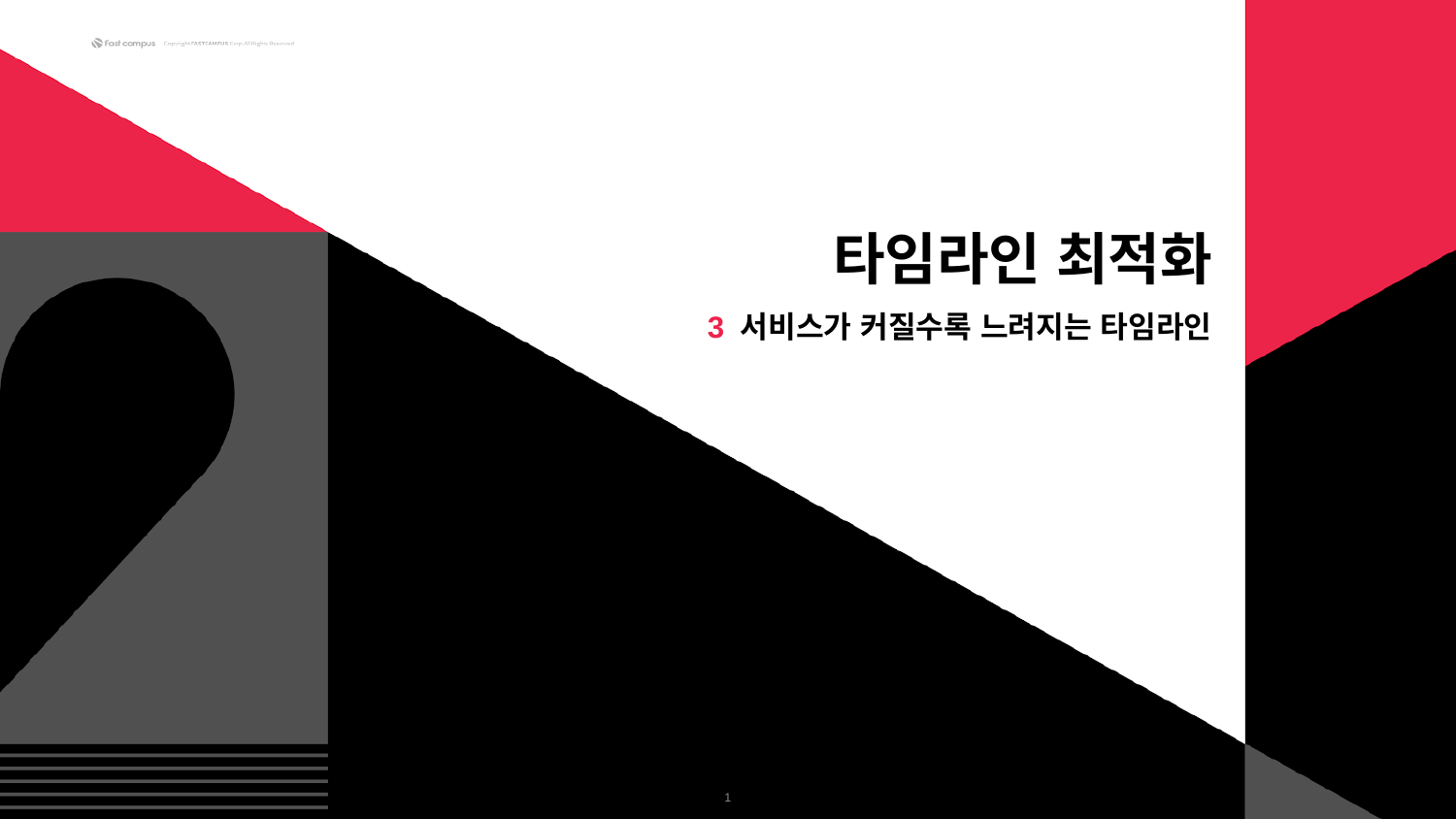

타임라인 최적화

3 서비스가 커질수록 느려지는 타임라인
1